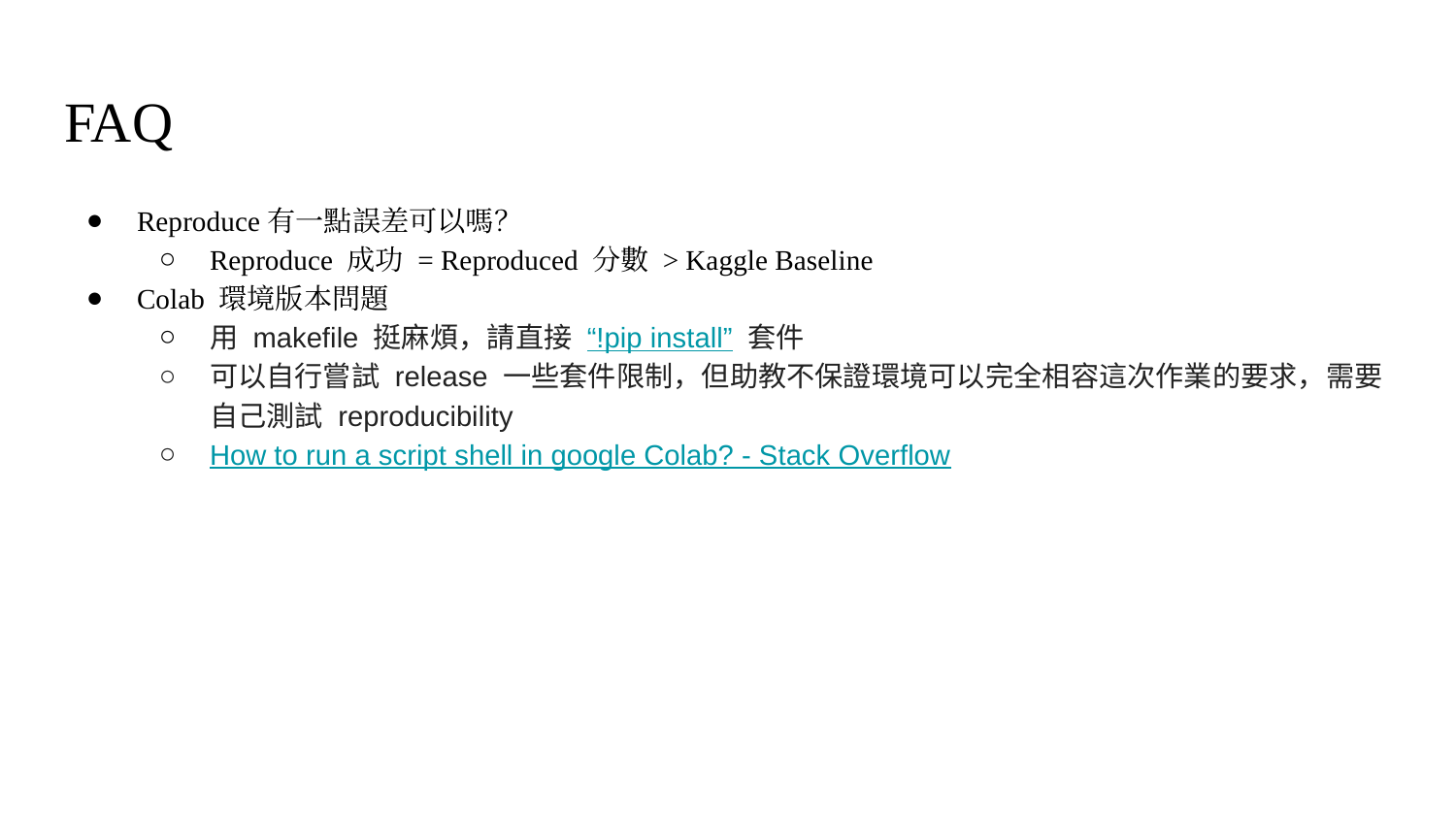

# FAQ
Reproduce有一點誤差可以嗎？
Reproduce 成功 = Reproduced 分數 > Kaggle Baseline
Colab 環境版本問題
用 makefile 挺麻煩，請直接 “!pip install” 套件
可以自行嘗試 release 一些套件限制，但助教不保證環境可以完全相容這次作業的要求，需要自己測試 reproducibility
How to run a script shell in google Colab? - Stack Overflow